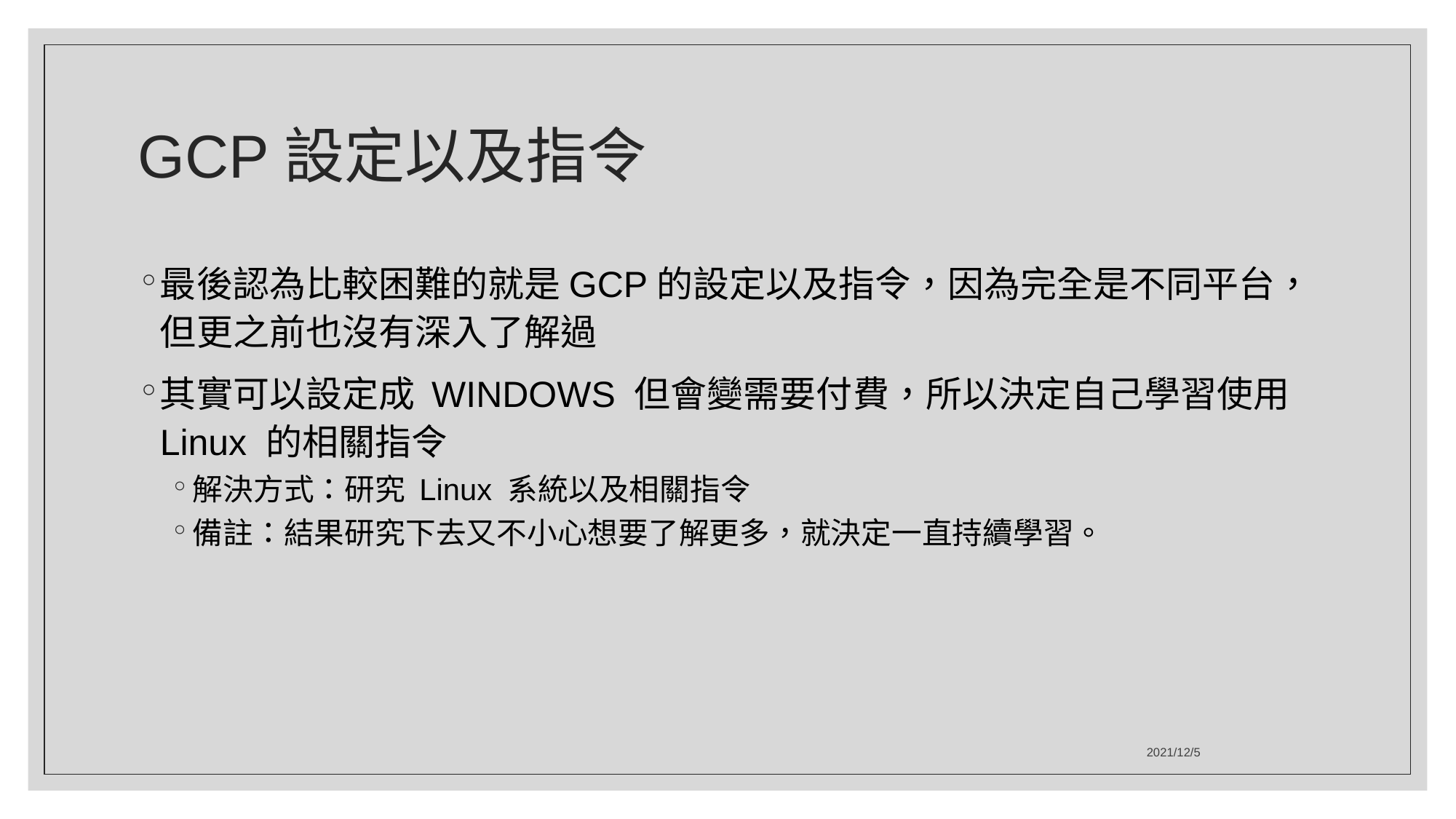

# GCP設定以及指令
最後認為比較困難的就是GCP的設定以及指令，因為完全是不同平台，但更之前也沒有深入了解過
其實可以設定成 WINDOWS 但會變需要付費，所以決定自己學習使用 Linux 的相關指令
解決方式：研究 Linux 系統以及相關指令
備註：結果研究下去又不小心想要了解更多，就決定一直持續學習。
2021/12/5